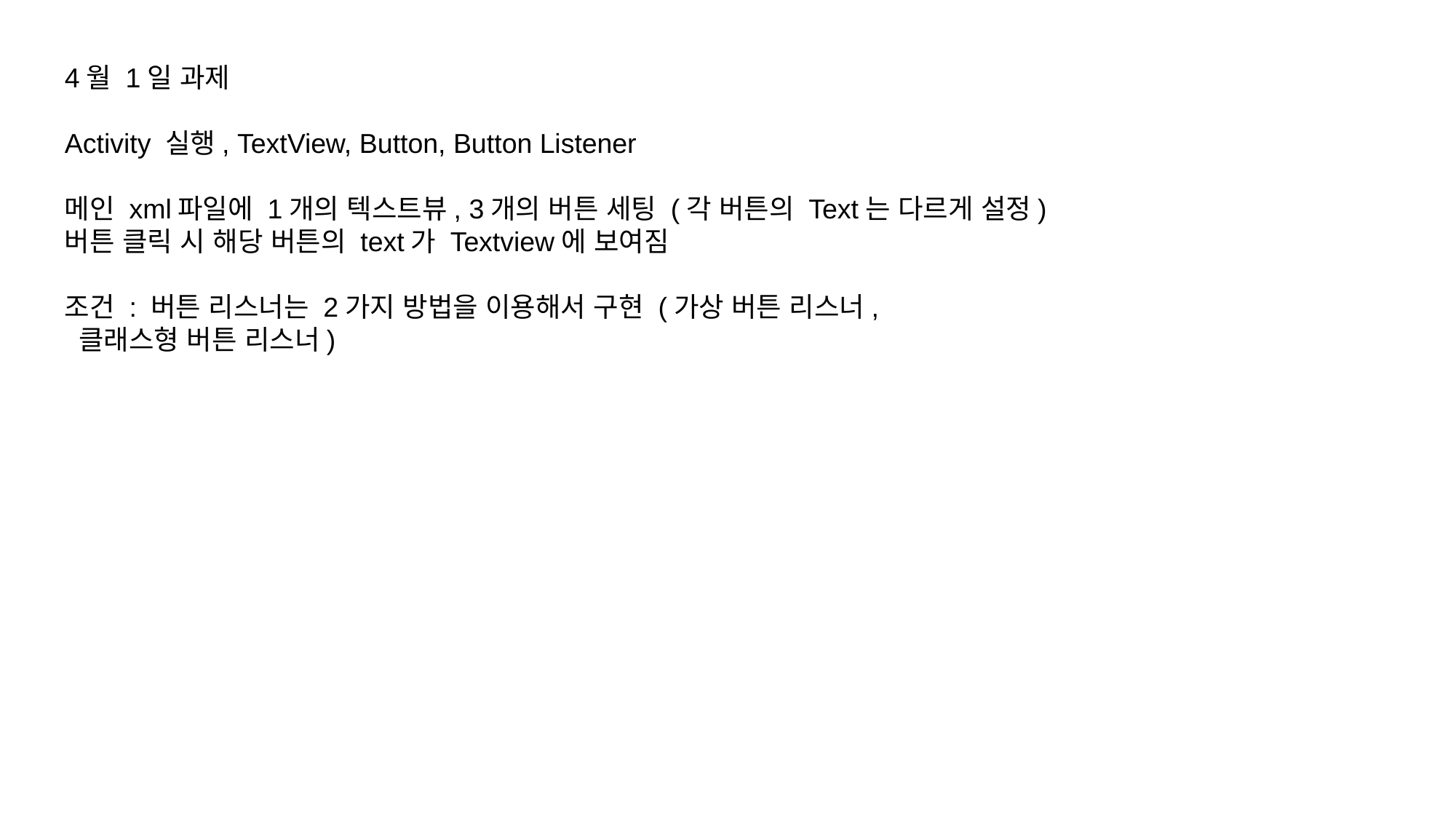

4월 1일 과제

Activity 실행, TextView, Button, Button Listener

메인 xml파일에 1개의 텍스트뷰, 3개의 버튼 세팅 (각 버튼의 Text는 다르게 설정)
버튼 클릭 시 해당 버튼의 text가 Textview에 보여짐

조건 : 버튼 리스너는 2가지 방법을 이용해서 구현 (가상 버튼 리스너,
 클래스형 버튼 리스너)